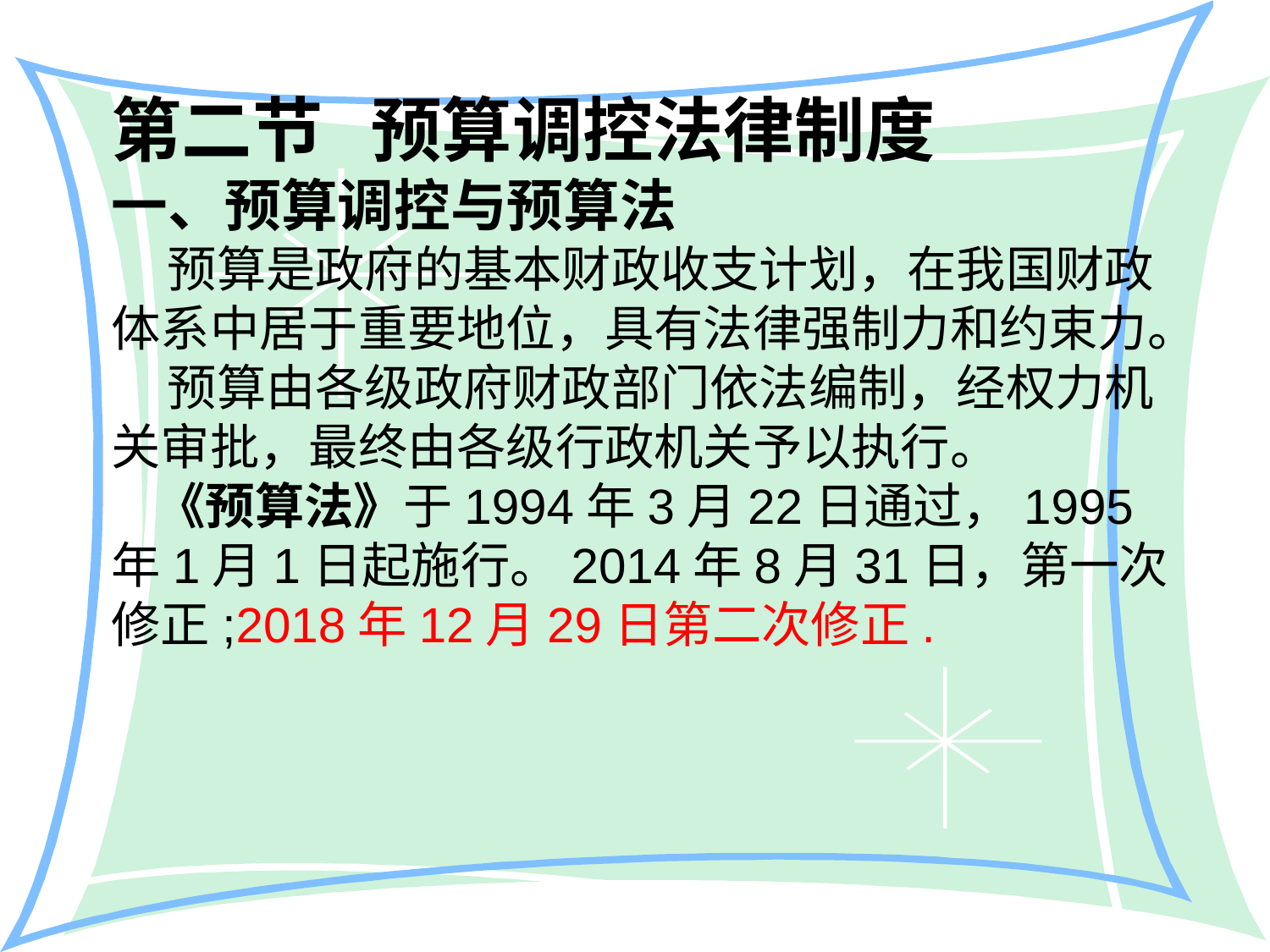

第二节   预算调控法律制度
一、预算调控与预算法
    预算是政府的基本财政收支计划，在我国财政体系中居于重要地位，具有法律强制力和约束力。
    预算由各级政府财政部门依法编制，经权力机关审批，最终由各级行政机关予以执行。
   《预算法》于1994年3月22日通过，1995年1月1日起施行。2014年8月31日，第一次修正;2018年12月29日第二次修正.